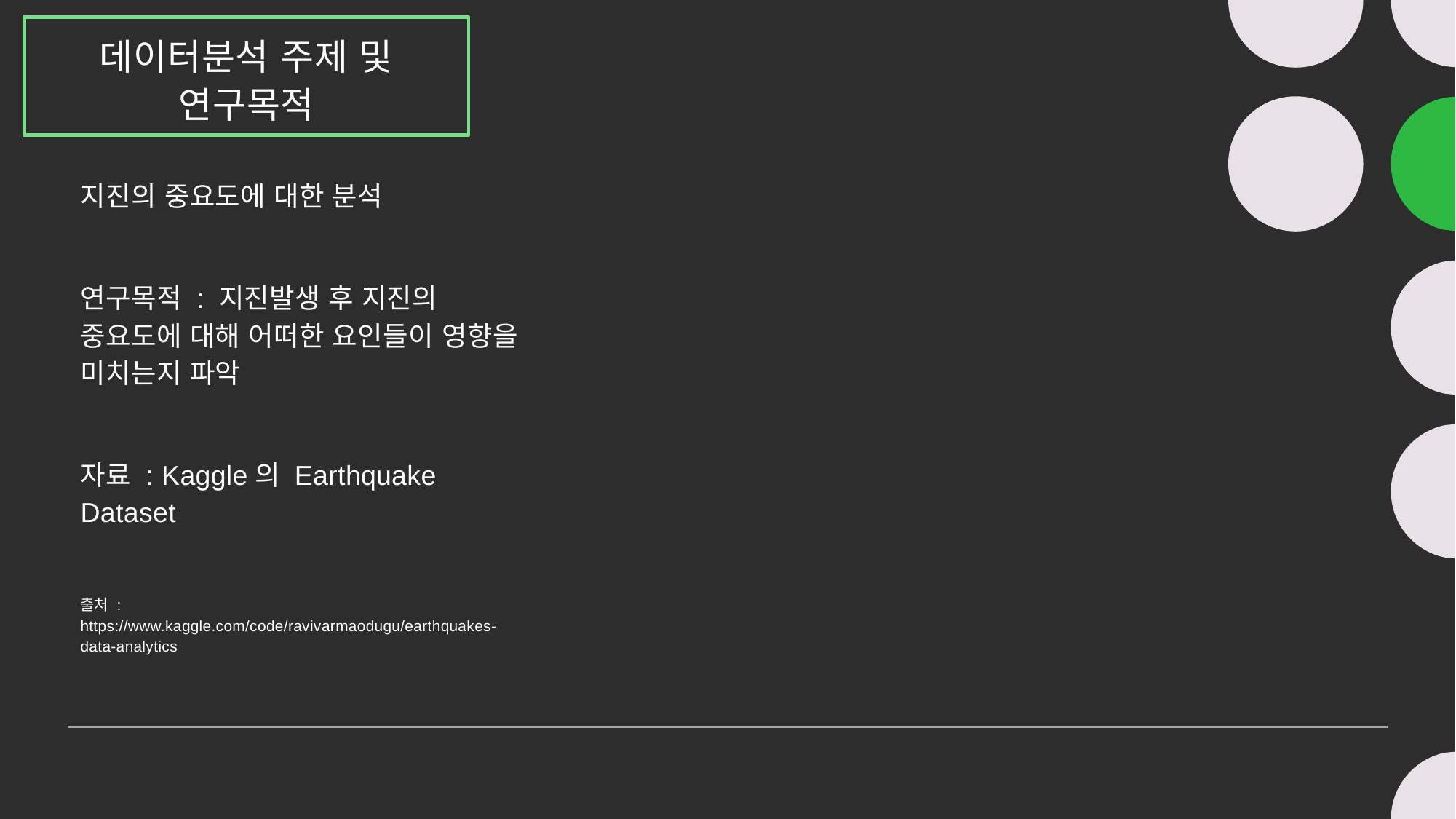

# 데이터분석 주제 및 연구목적
지진의 중요도에 대한 분석

연구목적 : 지진발생 후 지진의 중요도에 대해 어떠한 요인들이 영향을 미치는지 파악

자료 : Kaggle의 Earthquake Dataset

출처 : https://www.kaggle.com/code/ravivarmaodugu/earthquakes-data-analytics